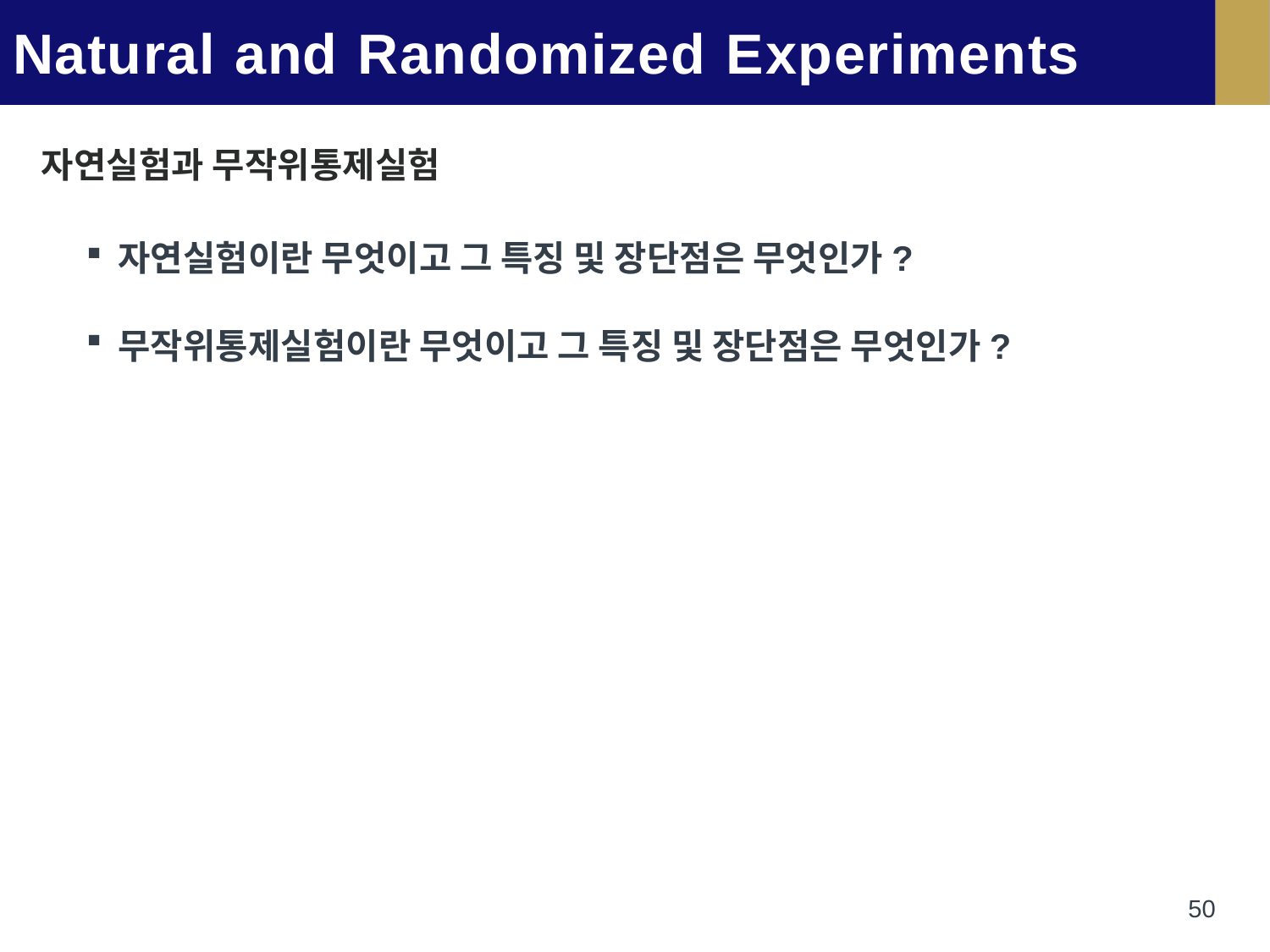

# Natural and Randomized Experiments
자연실험과 무작위통제실험

자연실험이란 무엇이고 그 특징 및 장단점은 무엇인가?

무작위통제실험이란 무엇이고 그 특징 및 장단점은 무엇인가?
50